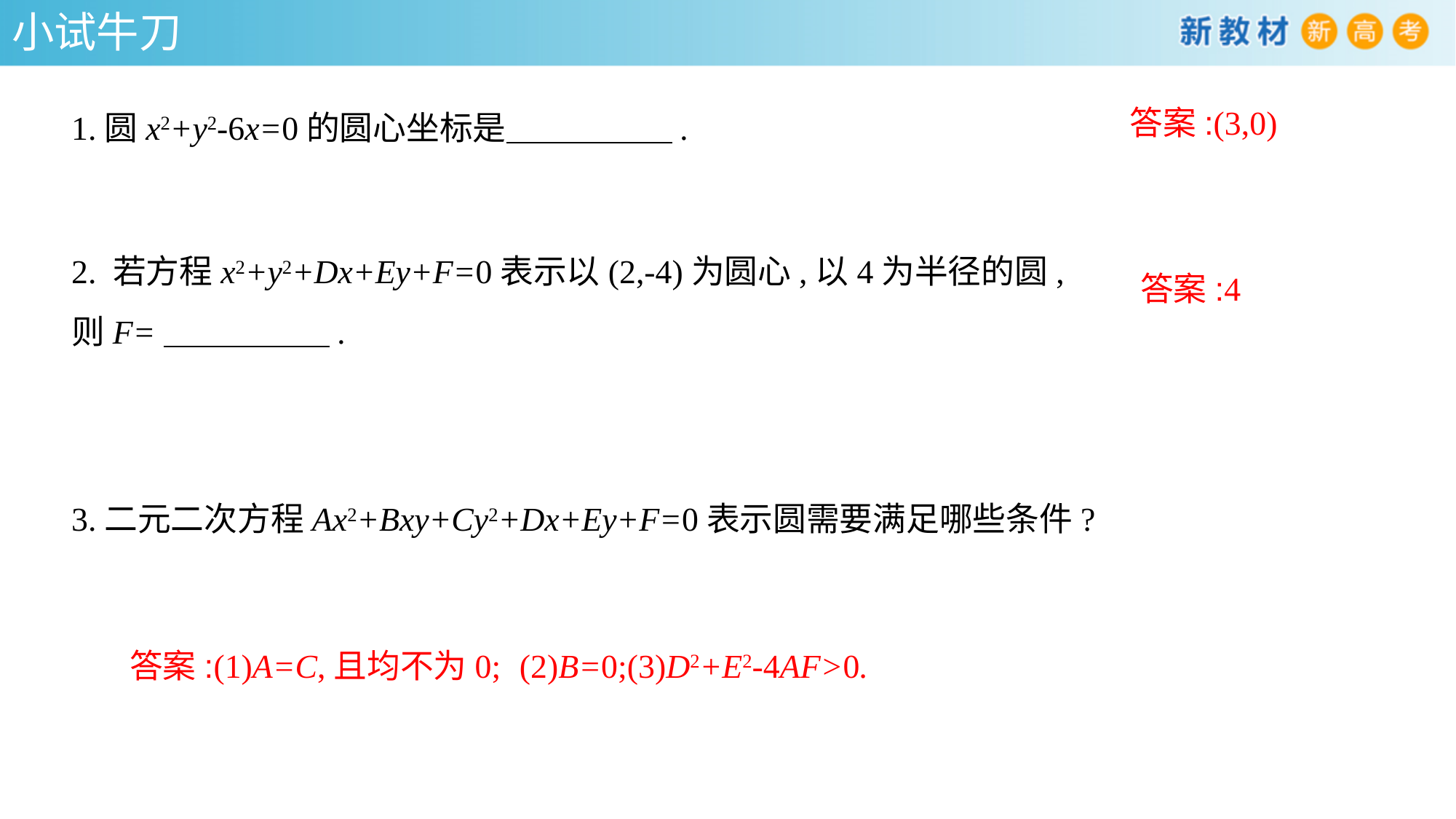

小试牛刀
答案:(3,0)
1.圆x2+y2-6x=0的圆心坐标是　　　　　.
2. 若方程x2+y2+Dx+Ey+F=0表示以(2,-4)为圆心,以4为半径的圆,
则F=　　　　　.
答案:4
3.二元二次方程Ax2+Bxy+Cy2+Dx+Ey+F=0表示圆需要满足哪些条件?
答案:(1)A=C,且均不为0;  (2)B=0;(3)D2+E2-4AF>0.